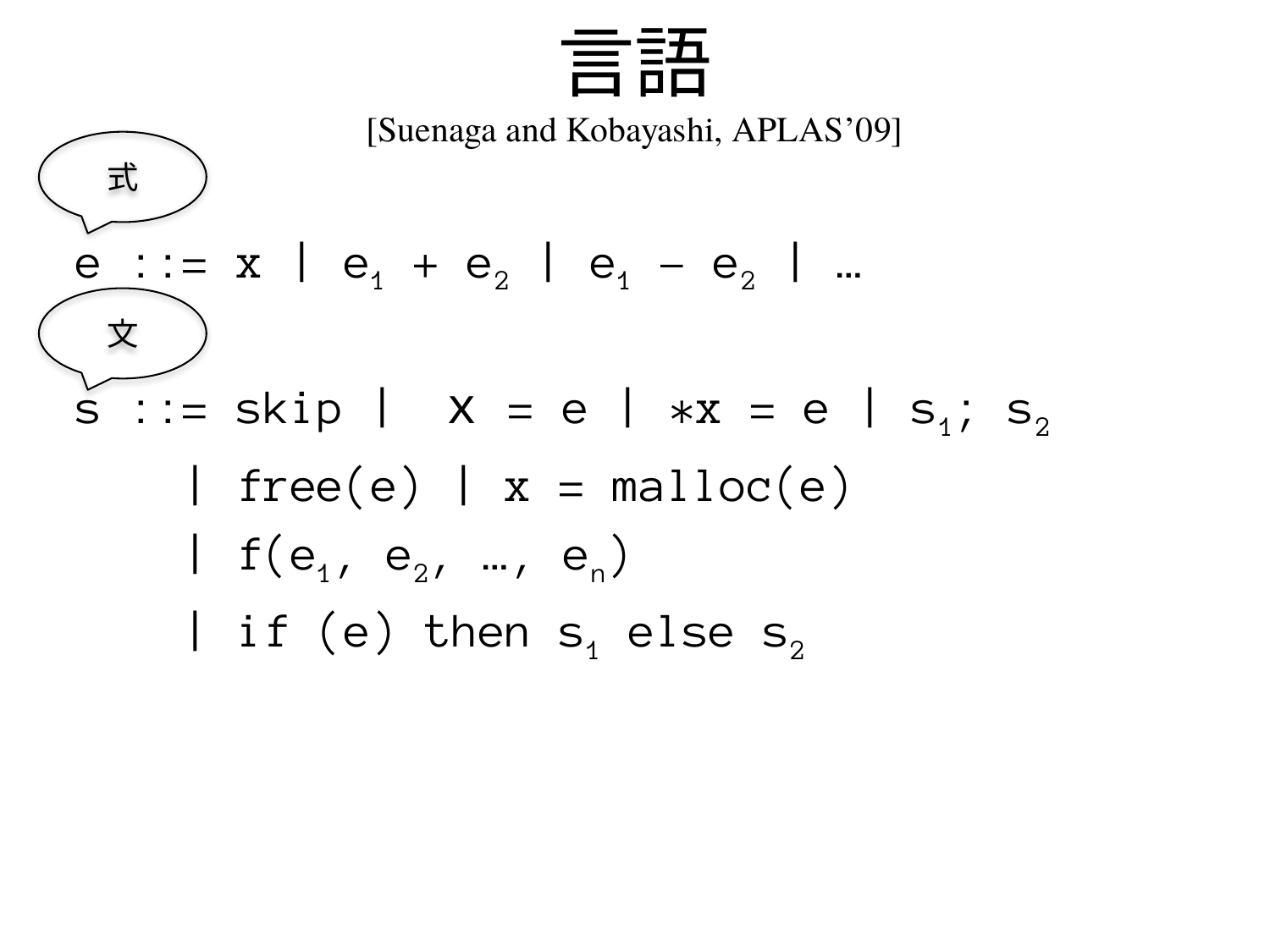

# 言語 [Suenaga and Kobayashi, APLAS’09]
式
e ::= x | e1 + e2 | e1 – e2 | …

s ::= skip | ｘ = e | *x = e | s1; s2
    | free(e) | x = malloc(e)
    | f(e1, e2, …, en)
    | if (e) then s1 else s2
文